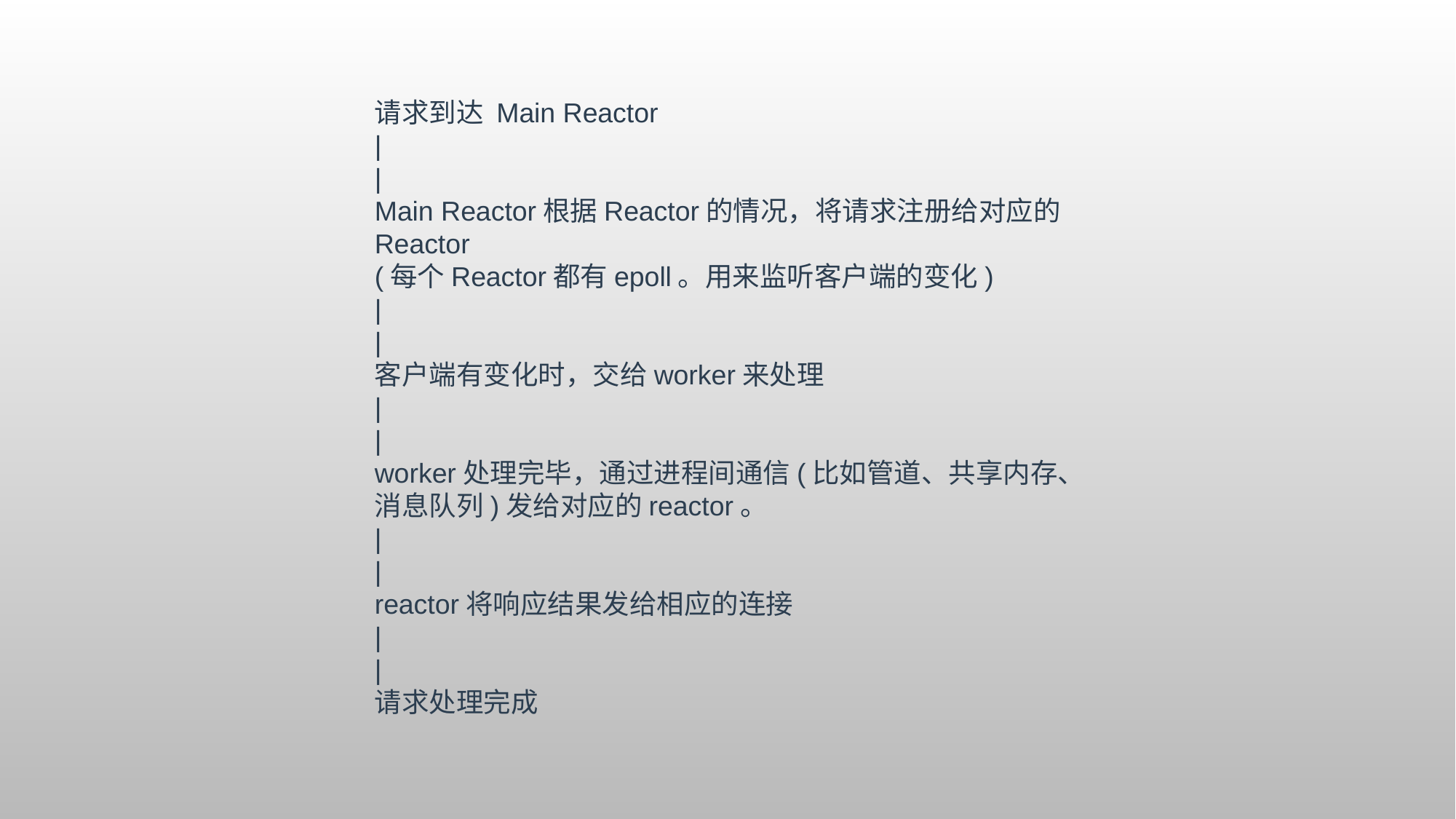

请求到达 Main Reactor 
| 
| 
Main Reactor根据Reactor的情况，将请求注册给对应的Reactor 
(每个Reactor都有epoll。用来监听客户端的变化) 
| 
| 
客户端有变化时，交给worker来处理 
| 
| 
worker处理完毕，通过进程间通信(比如管道、共享内存、消息队列)发给对应的reactor。 
| 
| 
reactor将响应结果发给相应的连接 
| 
| 
请求处理完成